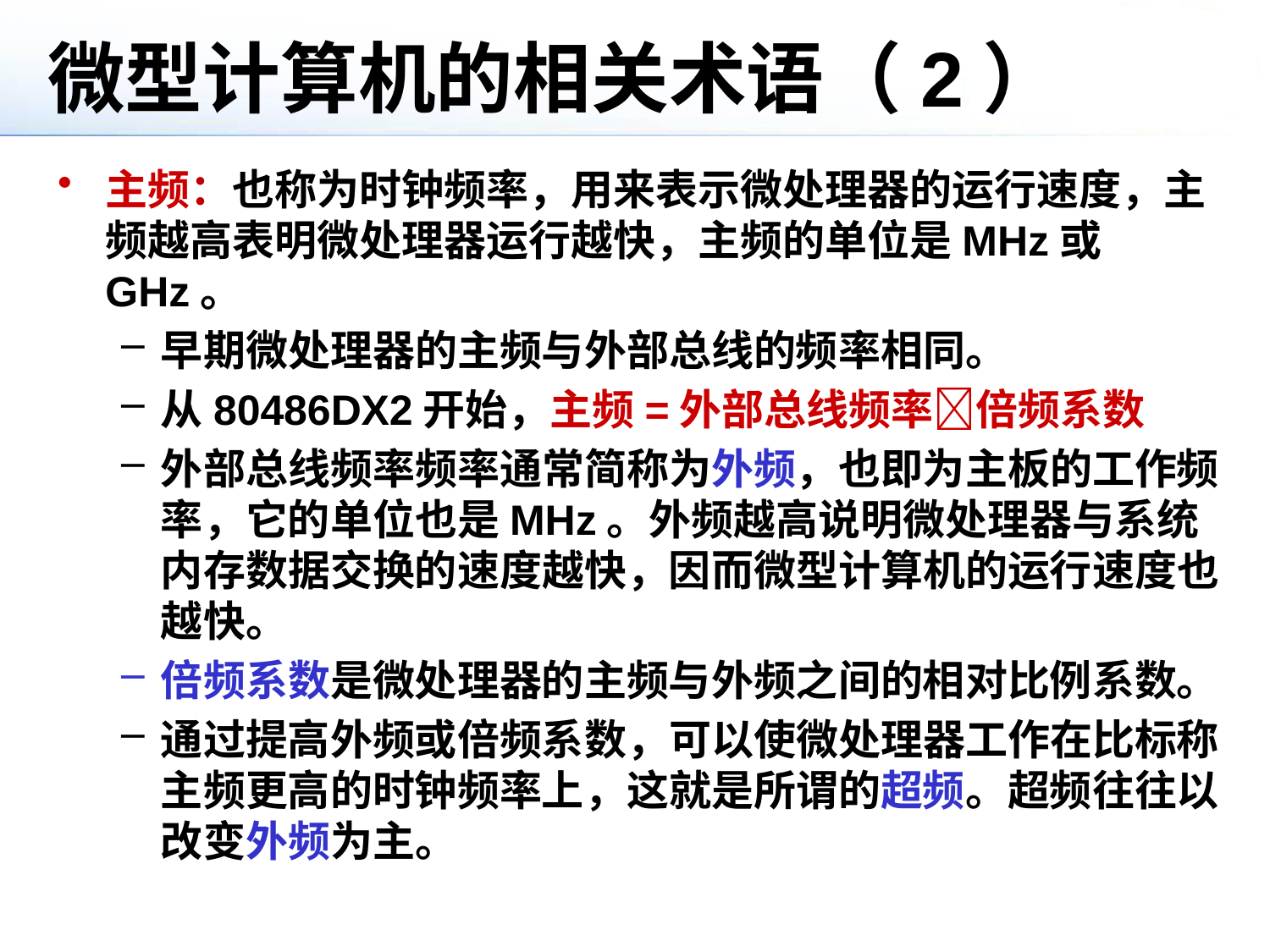

# 微型计算机的相关术语（2）
主频：也称为时钟频率，用来表示微处理器的运行速度，主频越高表明微处理器运行越快，主频的单位是MHz或GHz。
早期微处理器的主频与外部总线的频率相同。
从80486DX2开始，主频=外部总线频率×倍频系数
外部总线频率频率通常简称为外频，也即为主板的工作频率，它的单位也是MHz。外频越高说明微处理器与系统内存数据交换的速度越快，因而微型计算机的运行速度也越快。
倍频系数是微处理器的主频与外频之间的相对比例系数。
通过提高外频或倍频系数，可以使微处理器工作在比标称主频更高的时钟频率上，这就是所谓的超频。超频往往以改变外频为主。